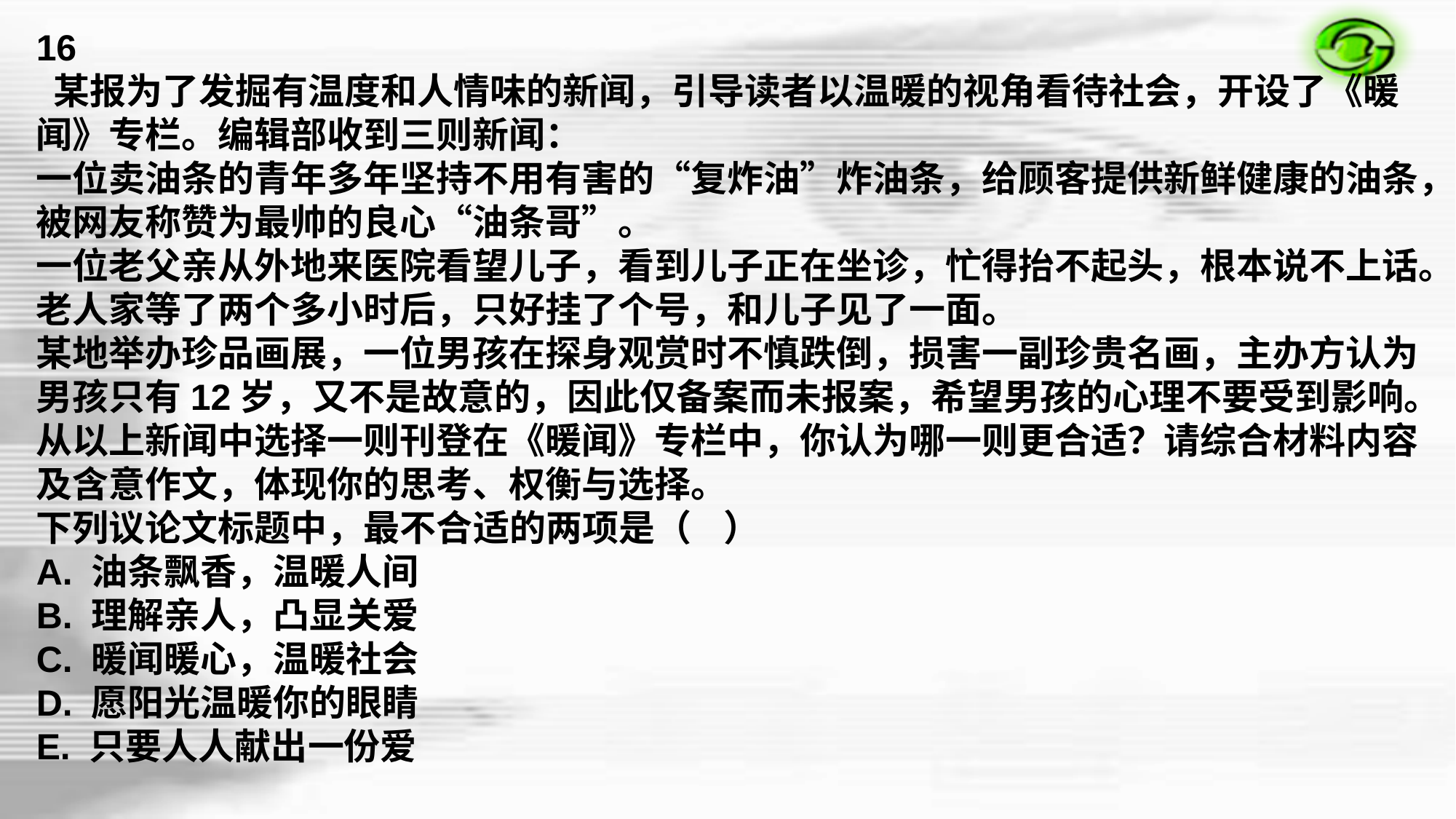

16
 某报为了发掘有温度和人情味的新闻，引导读者以温暖的视角看待社会，开设了《暖闻》专栏。编辑部收到三则新闻：
一位卖油条的青年多年坚持不用有害的“复炸油”炸油条，给顾客提供新鲜健康的油条，被网友称赞为最帅的良心“油条哥”。
一位老父亲从外地来医院看望儿子，看到儿子正在坐诊，忙得抬不起头，根本说不上话。老人家等了两个多小时后，只好挂了个号，和儿子见了一面。
某地举办珍品画展，一位男孩在探身观赏时不慎跌倒，损害一副珍贵名画，主办方认为男孩只有12岁，又不是故意的，因此仅备案而未报案，希望男孩的心理不要受到影响。
从以上新闻中选择一则刊登在《暖闻》专栏中，你认为哪一则更合适？请综合材料内容及含意作文，体现你的思考、权衡与选择。
下列议论文标题中，最不合适的两项是（    ）
A. 油条飘香，温暖人间
B. 理解亲人，凸显关爱
C. 暖闻暖心，温暖社会
D. 愿阳光温暖你的眼睛
E. 只要人人献出一份爱